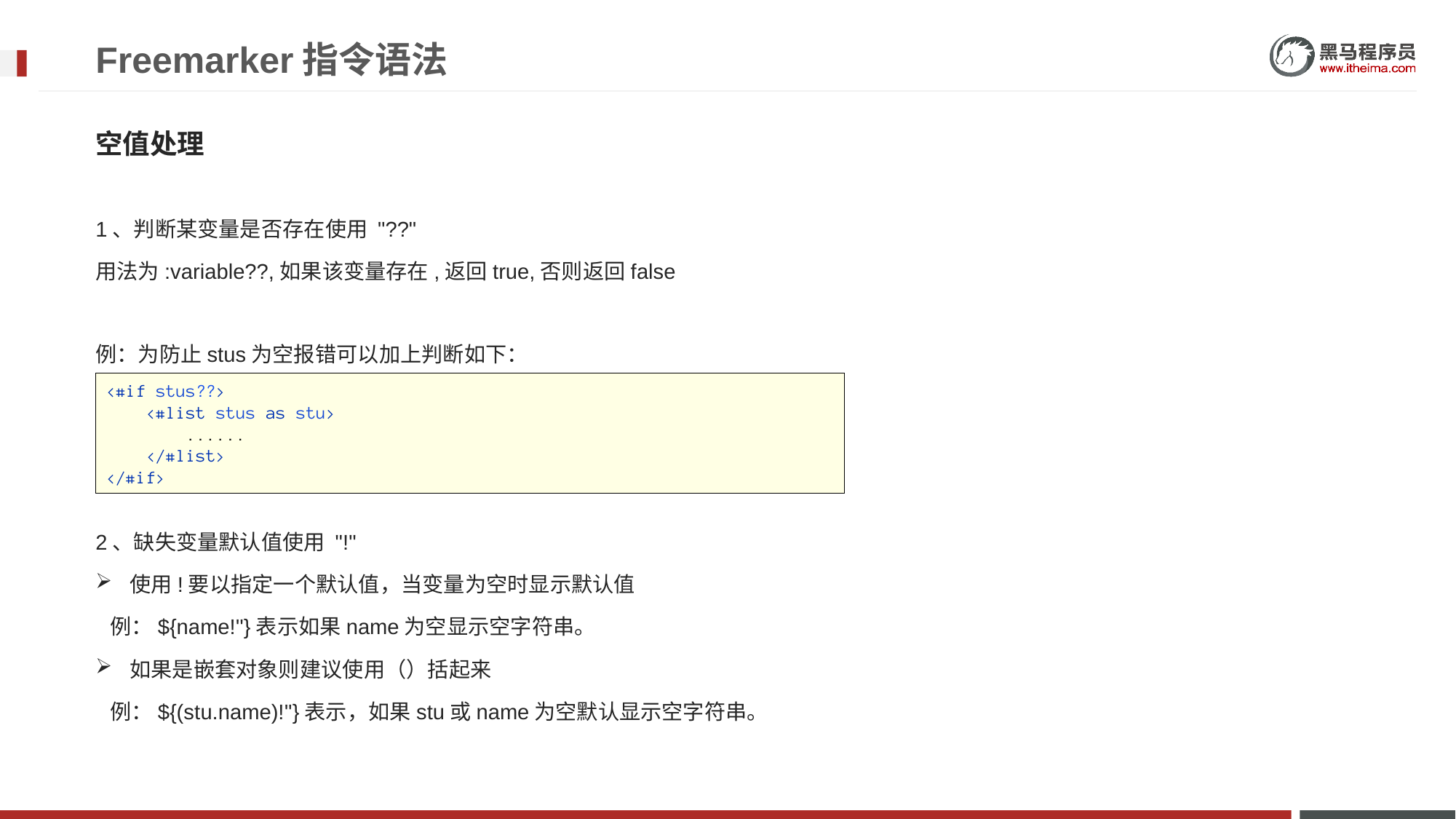

# Freemarker指令语法
空值处理
1、判断某变量是否存在使用 "??"
用法为:variable??,如果该变量存在,返回true,否则返回false
例：为防止stus为空报错可以加上判断如下：
<#if stus??>
    <#list stus as stu>
        ......
    </#list>
</#if>
2、缺失变量默认值使用 "!"
使用!要以指定一个默认值，当变量为空时显示默认值
  例：${name!''}表示如果name为空显示空字符串。
如果是嵌套对象则建议使用（）括起来
  例：${(stu.name)!''}表示，如果stu或name为空默认显示空字符串。